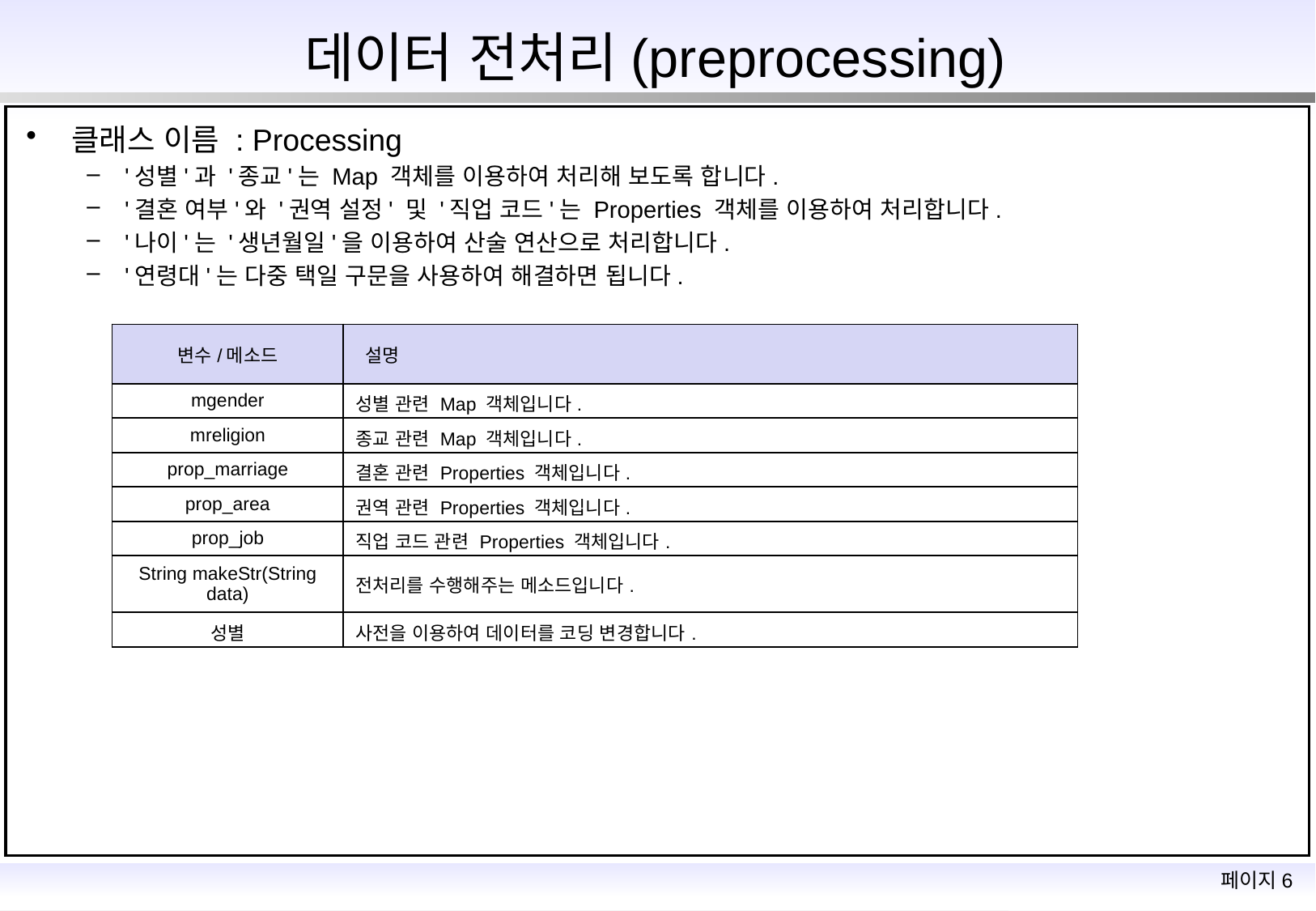

# 데이터 전처리(preprocessing)
클래스 이름 : Processing
'성별'과 '종교'는 Map 객체를 이용하여 처리해 보도록 합니다.
'결혼 여부'와 '권역 설정' 및 '직업 코드'는 Properties 객체를 이용하여 처리합니다.
'나이'는 '생년월일'을 이용하여 산술 연산으로 처리합니다.
'연령대'는 다중 택일 구문을 사용하여 해결하면 됩니다.
| 변수/메소드 | 설명 |
| --- | --- |
| mgender | 성별 관련 Map 객체입니다. |
| mreligion | 종교 관련 Map 객체입니다. |
| prop\_marriage | 결혼 관련 Properties 객체입니다. |
| prop\_area | 권역 관련 Properties 객체입니다. |
| prop\_job | 직업 코드 관련 Properties 객체입니다. |
| String makeStr(String data) | 전처리를 수행해주는 메소드입니다. |
| 성별 | 사전을 이용하여 데이터를 코딩 변경합니다. |